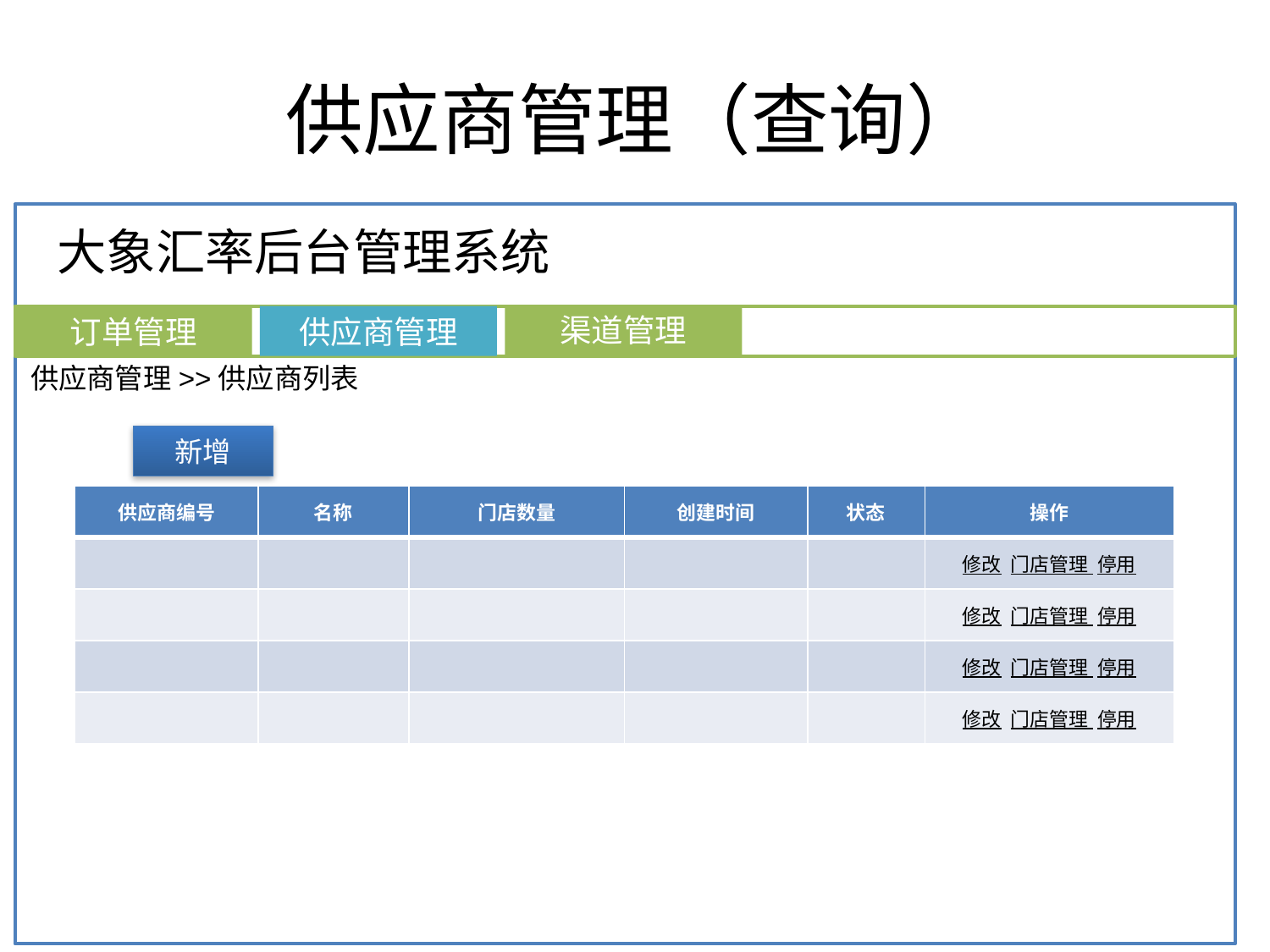

# 供应商管理（查询）

大象汇率后台管理系统
渠道管理

订单管理
供应商管理
供应商管理>>供应商列表
新增
| 供应商编号 | 名称 | 门店数量 | 创建时间 | 状态 | 操作 |
| --- | --- | --- | --- | --- | --- |
|  |  |  |  |  | 修改 门店管理 停用 |
|  |  |  |  |  | 修改 门店管理 停用 |
|  |  |  |  |  | 修改 门店管理 停用 |
|  |  |  |  |  | 修改 门店管理 停用 |